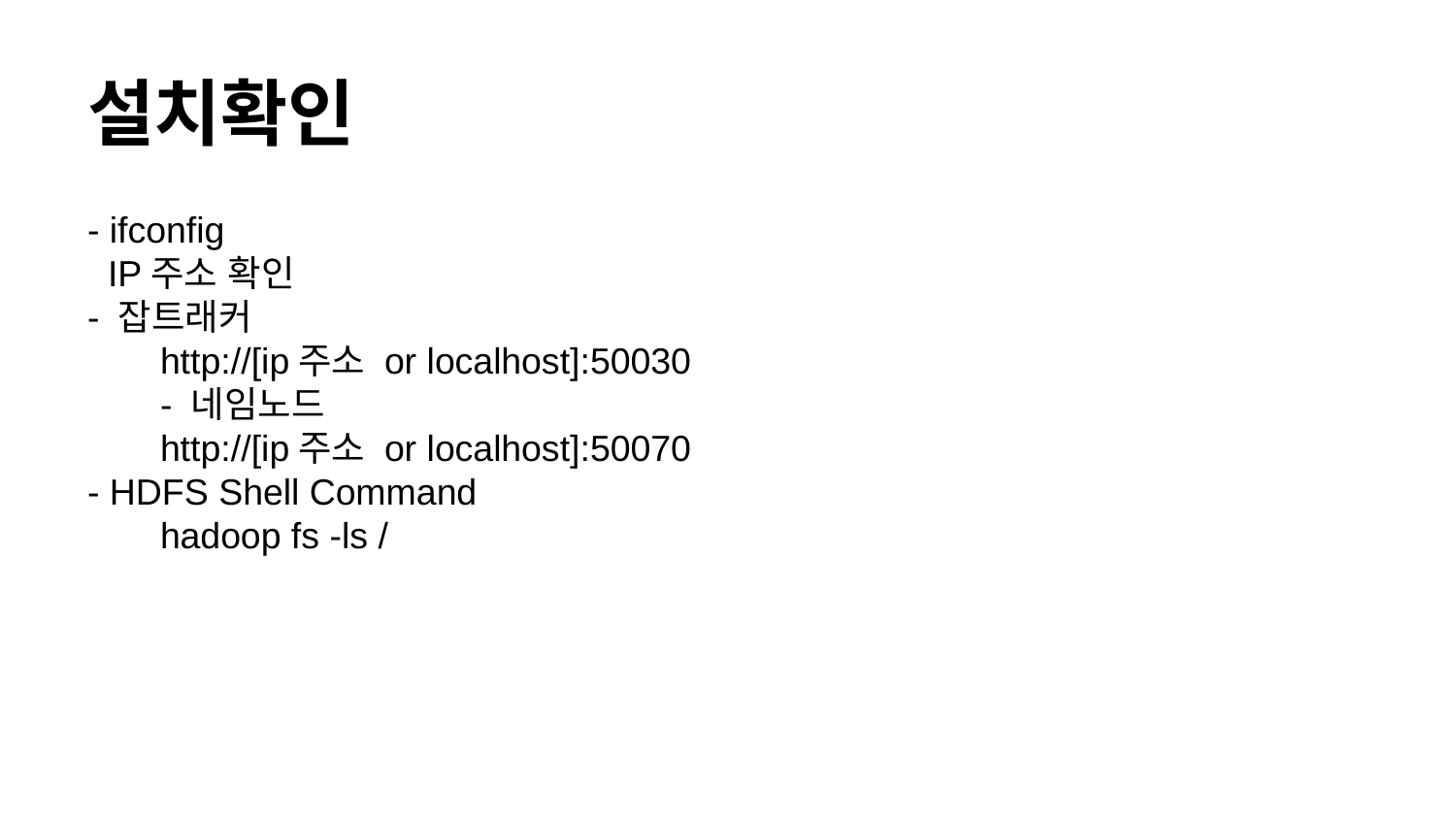

# 설치확인
- ifconfig
  IP주소 확인
- 잡트래커
http://[ip주소 or localhost]:50030
- 네임노드
http://[ip주소 or localhost]:50070
- HDFS Shell Command
hadoop fs -ls /